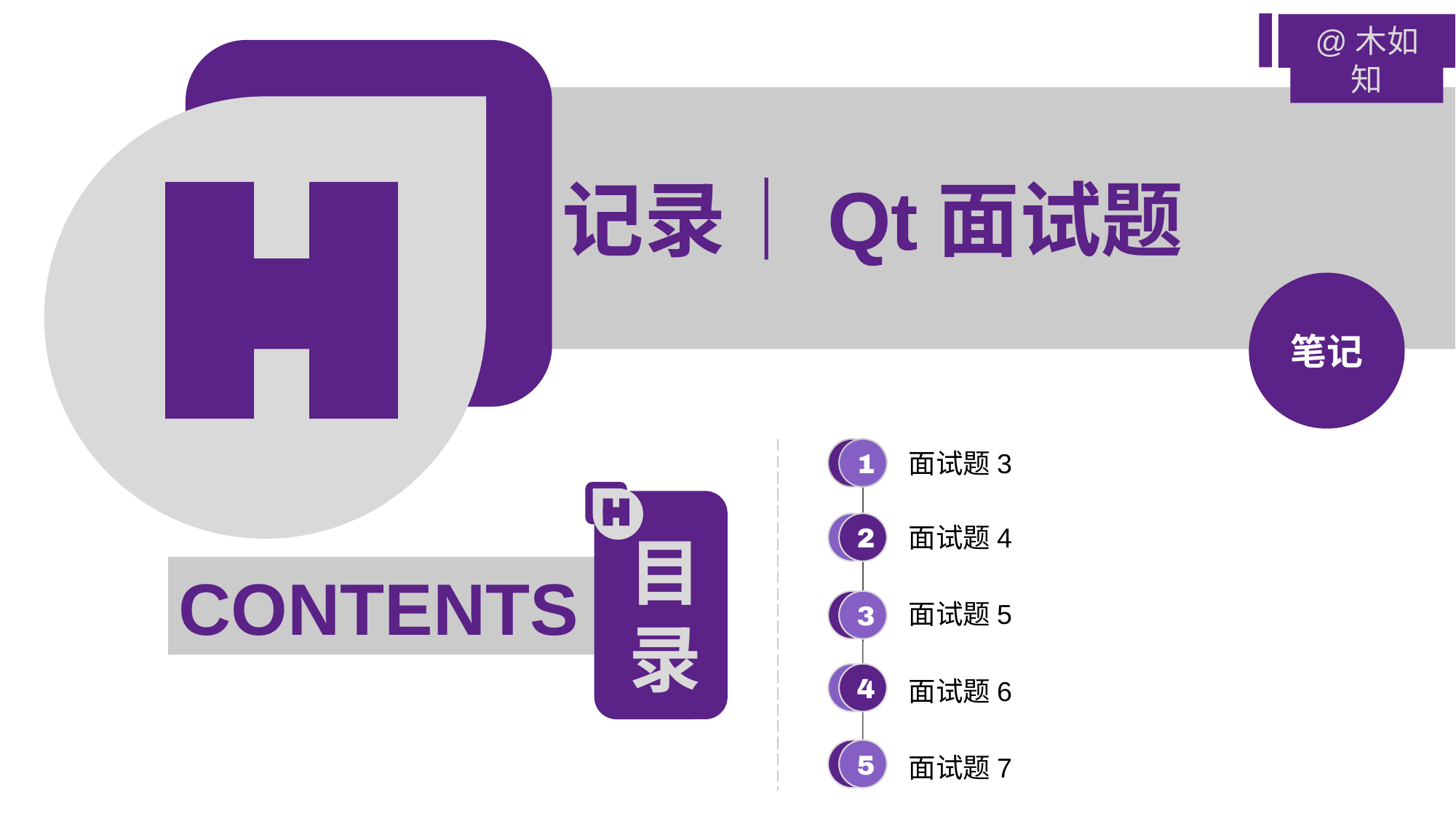

@木如知

记录｜Qt面试题
笔记

1
面试题3

2
面试题4
面试题5

3

4
面试题6

5
面试题7

目
录
CONTENTS